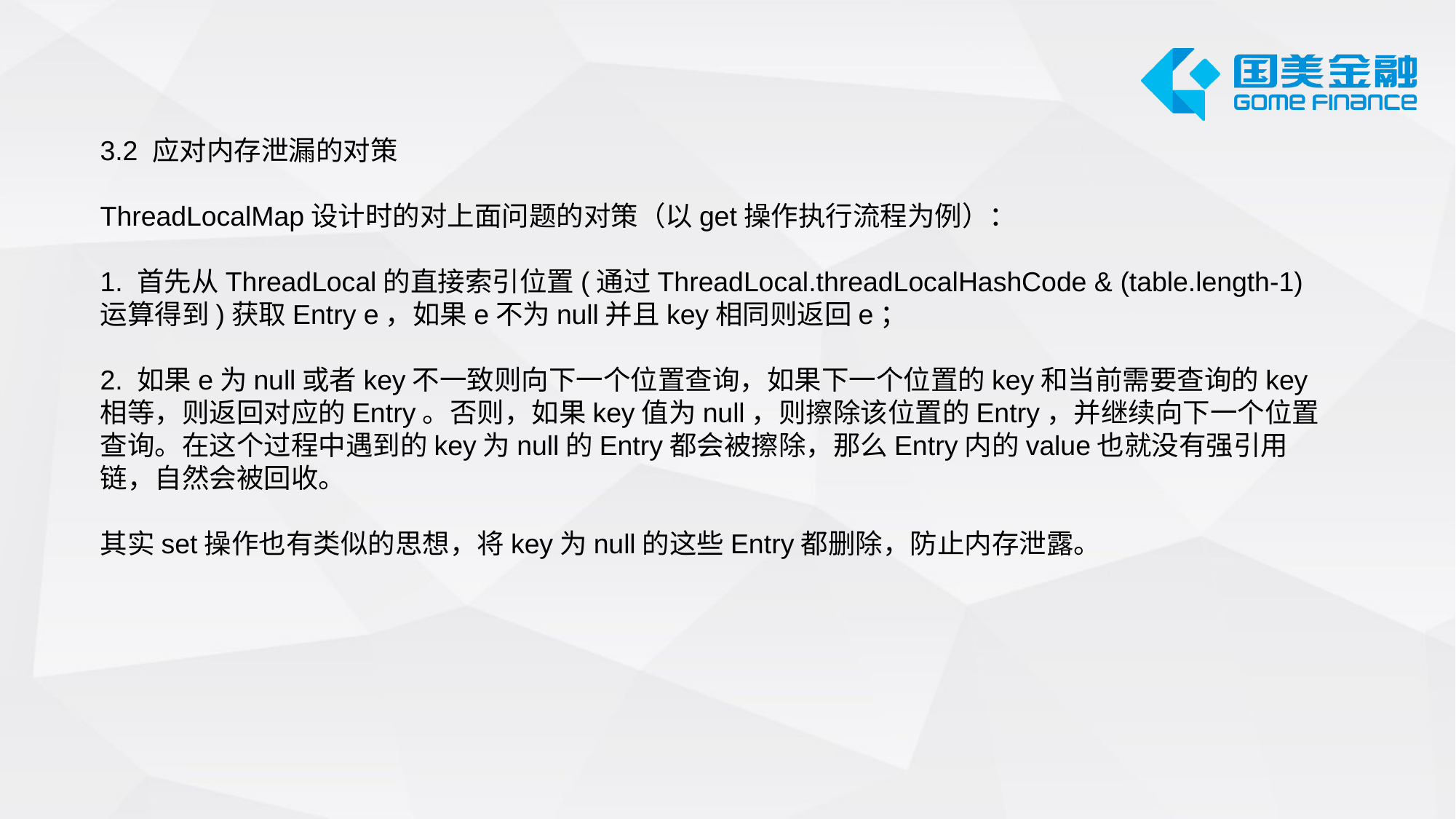

3.2 应对内存泄漏的对策

ThreadLocalMap设计时的对上面问题的对策（以get操作执行流程为例）：

1. 首先从ThreadLocal的直接索引位置(通过ThreadLocal.threadLocalHashCode & (table.length-1)运算得到)获取Entry e，如果e不为null并且key相同则返回e；

2. 如果e为null或者key不一致则向下一个位置查询，如果下一个位置的key和当前需要查询的key相等，则返回对应的Entry。否则，如果key值为null，则擦除该位置的Entry，并继续向下一个位置查询。在这个过程中遇到的key为null的Entry都会被擦除，那么Entry内的value也就没有强引用链，自然会被回收。

其实set操作也有类似的思想，将key为null的这些Entry都删除，防止内存泄露。